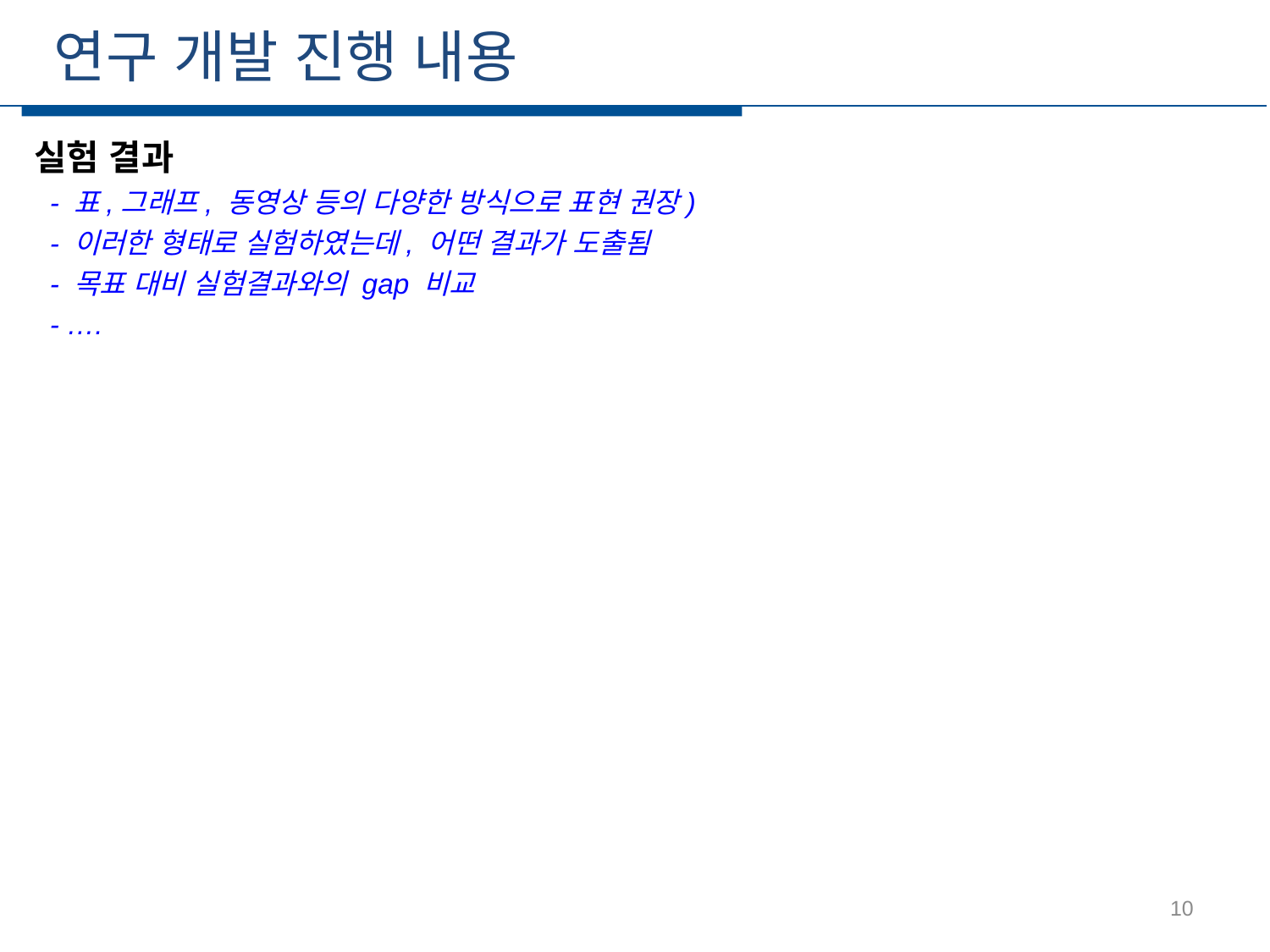

연구 개발 진행 내용

실험 결과
  - 표,그래프, 동영상 등의 다양한 방식으로 표현 권장)
  - 이러한 형태로 실험하였는데, 어떤 결과가 도출됨
  - 목표 대비 실험결과와의 gap 비교
  - ….
10